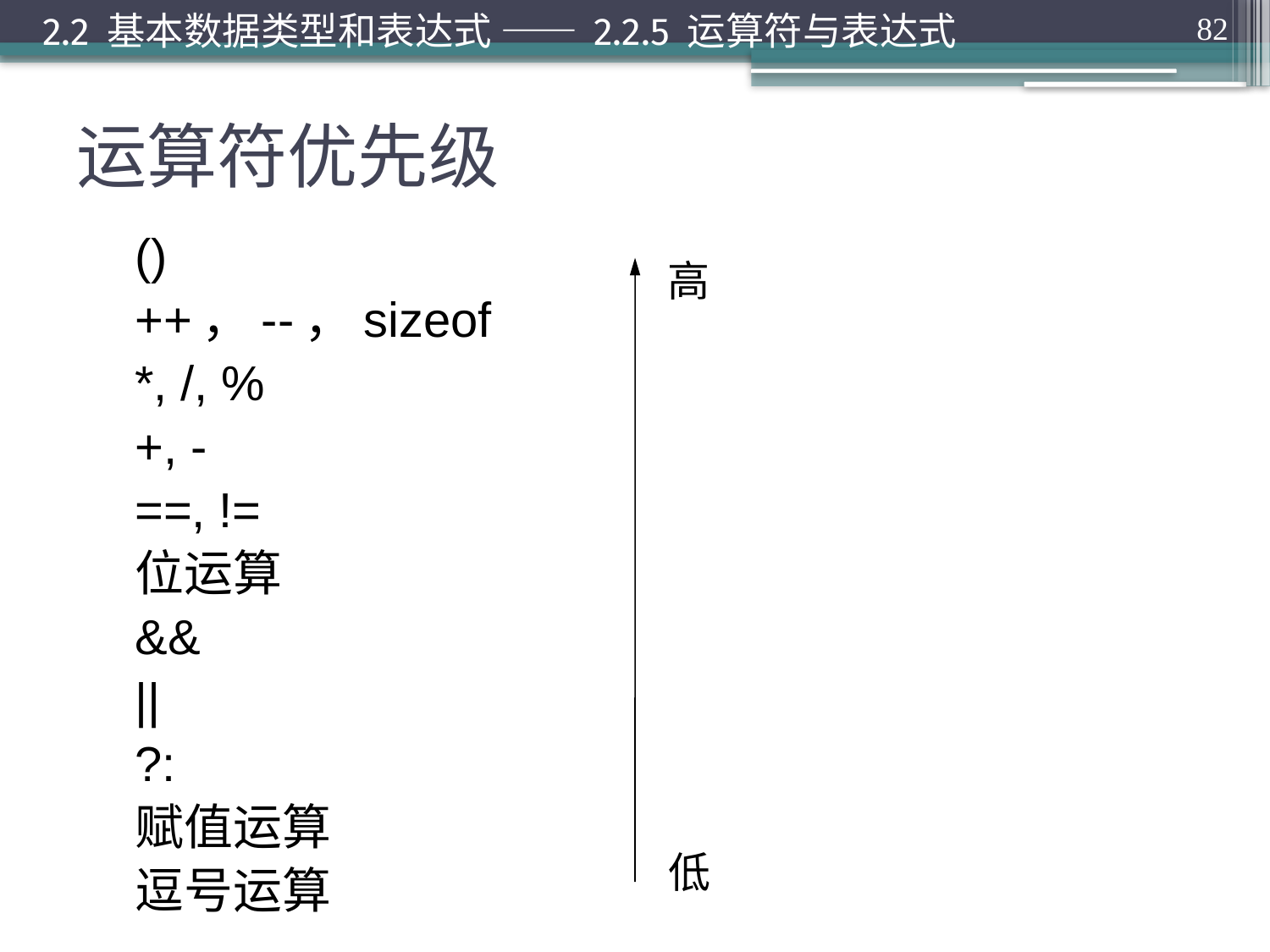

2.2 基本数据类型和表达式 —— 2.2.5 运算符与表达式
82
# 运算符优先级
()
++，--，sizeof
*, /, %
+, -
==, !=
位运算
&&
||
?:
赋值运算
逗号运算

高

低